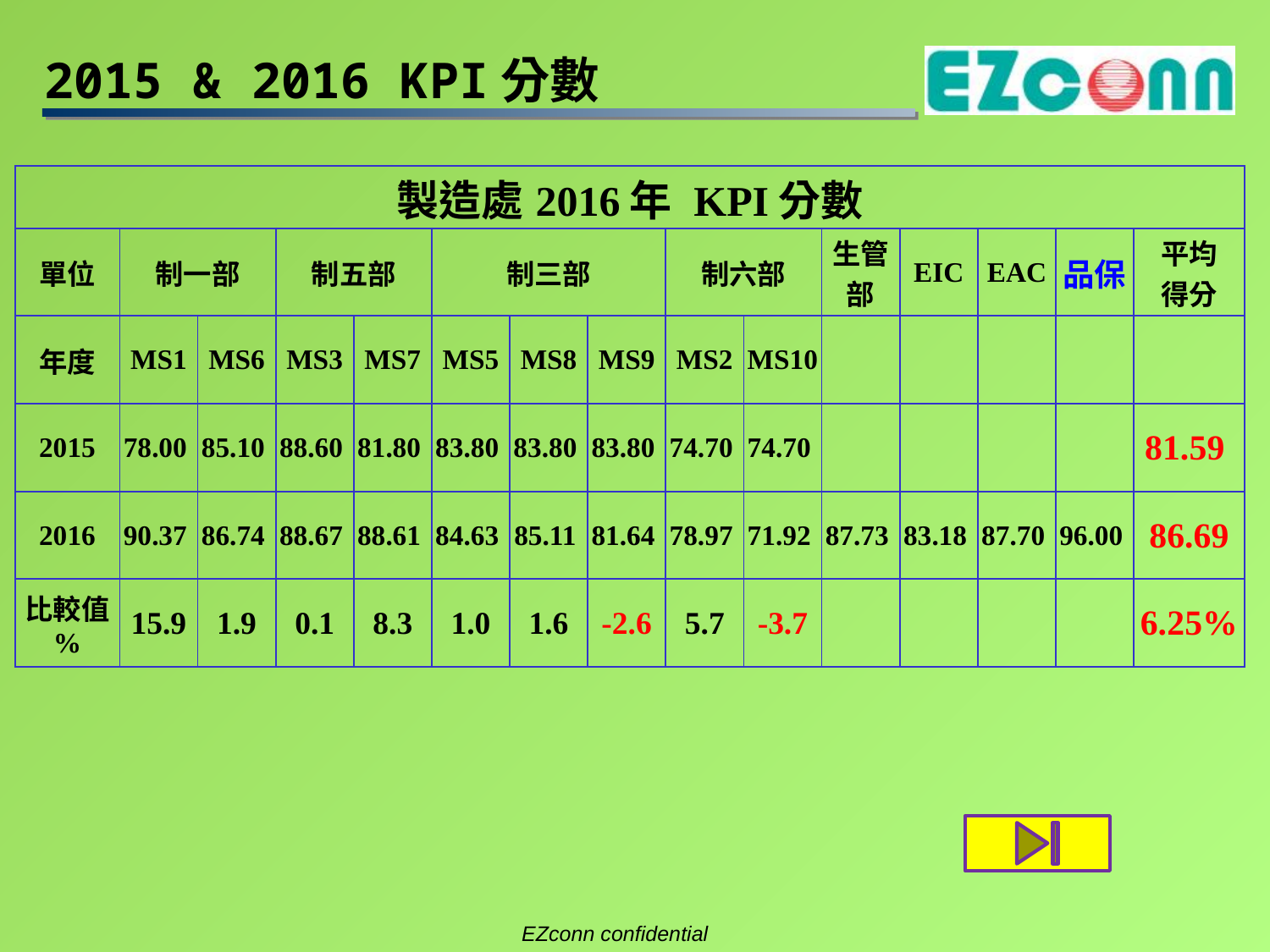

# 2015 & 2016 KPI分數
| 製造處2016年 KPI分數 |  |  |  |  |  |  |  |  |  |  |  |  |  |  |
| --- | --- | --- | --- | --- | --- | --- | --- | --- | --- | --- | --- | --- | --- | --- |
| 單位 | 制一部 |  | 制五部 |  | 制三部 |  |  | 制六部 |  | 生管部 | EIC | EAC | 品保 | 平均 得分 |
| 年度 | MS1 | MS6 | MS3 | MS7 | MS5 | MS8 | MS9 | MS2 | MS10 |  |  |  |  |  |
| 2015 | 78.00 | 85.10 | 88.60 | 81.80 | 83.80 | 83.80 | 83.80 | 74.70 | 74.70 |  |  |  |  | 81.59 |
| 2016 | 90.37 | 86.74 | 88.67 | 88.61 | 84.63 | 85.11 | 81.64 | 78.97 | 71.92 | 87.73 | 83.18 | 87.70 | 96.00 | 86.69 |
| 比較值 % | 15.9 | 1.9 | 0.1 | 8.3 | 1.0 | 1.6 | -2.6 | 5.7 | -3.7 |  |  |  |  | 6.25% |